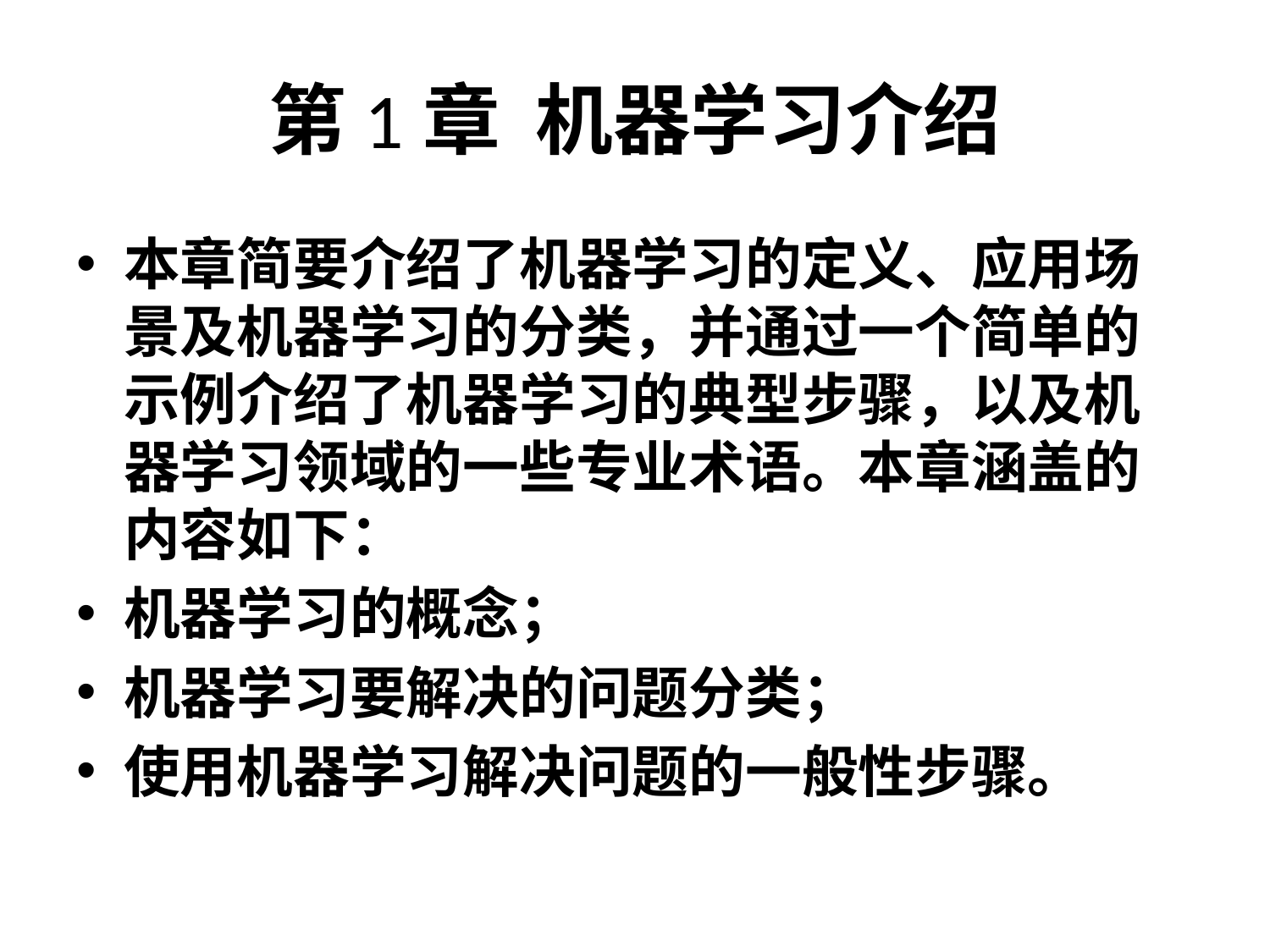

# 第1章  机器学习介绍
本章简要介绍了机器学习的定义、应用场景及机器学习的分类，并通过一个简单的示例介绍了机器学习的典型步骤，以及机器学习领域的一些专业术语。本章涵盖的内容如下：
机器学习的概念；
机器学习要解决的问题分类；
使用机器学习解决问题的一般性步骤。